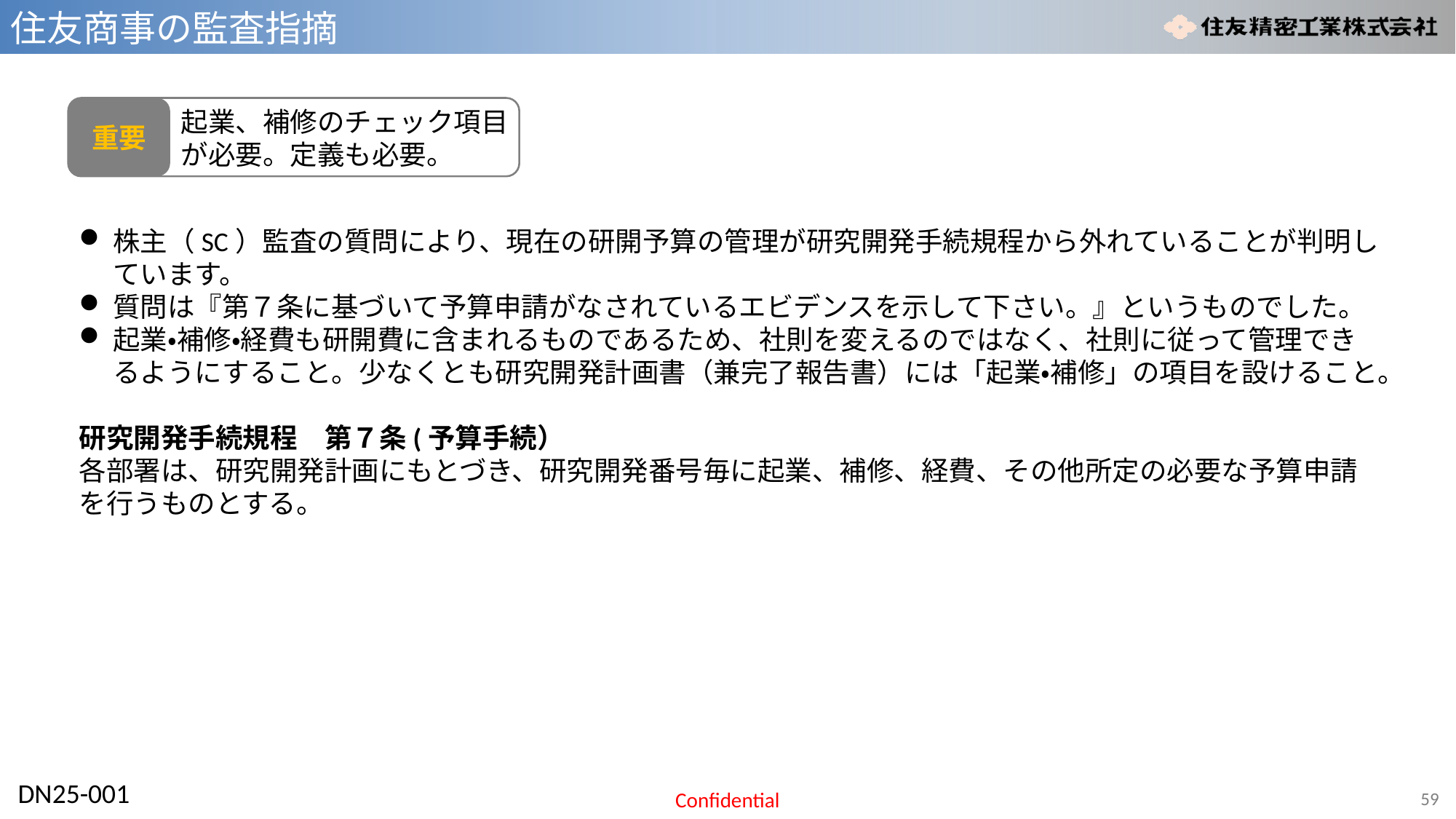

住友商事の監査指摘

重要
起業、補修のチェック項目が必要。定義も必要。
株主（SC）監査の質問により、現在の研開予算の管理が研究開発手続規程から外れていることが判明しています。
質問は『第７条に基づいて予算申請がなされているエビデンスを示して下さい。』というものでした。
起業・補修・経費も研開費に含まれるものであるため、社則を変えるのではなく、社則に従って管理できるようにすること。少なくとも研究開発計画書（兼完了報告書）には「起業・補修」の項目を設けること。

研究開発手続規程　第７条(予算手続）
各部署は、研究開発計画にもとづき、研究開発番号毎に起業、補修、経費、その他所定の必要な予算申請を行うものとする。